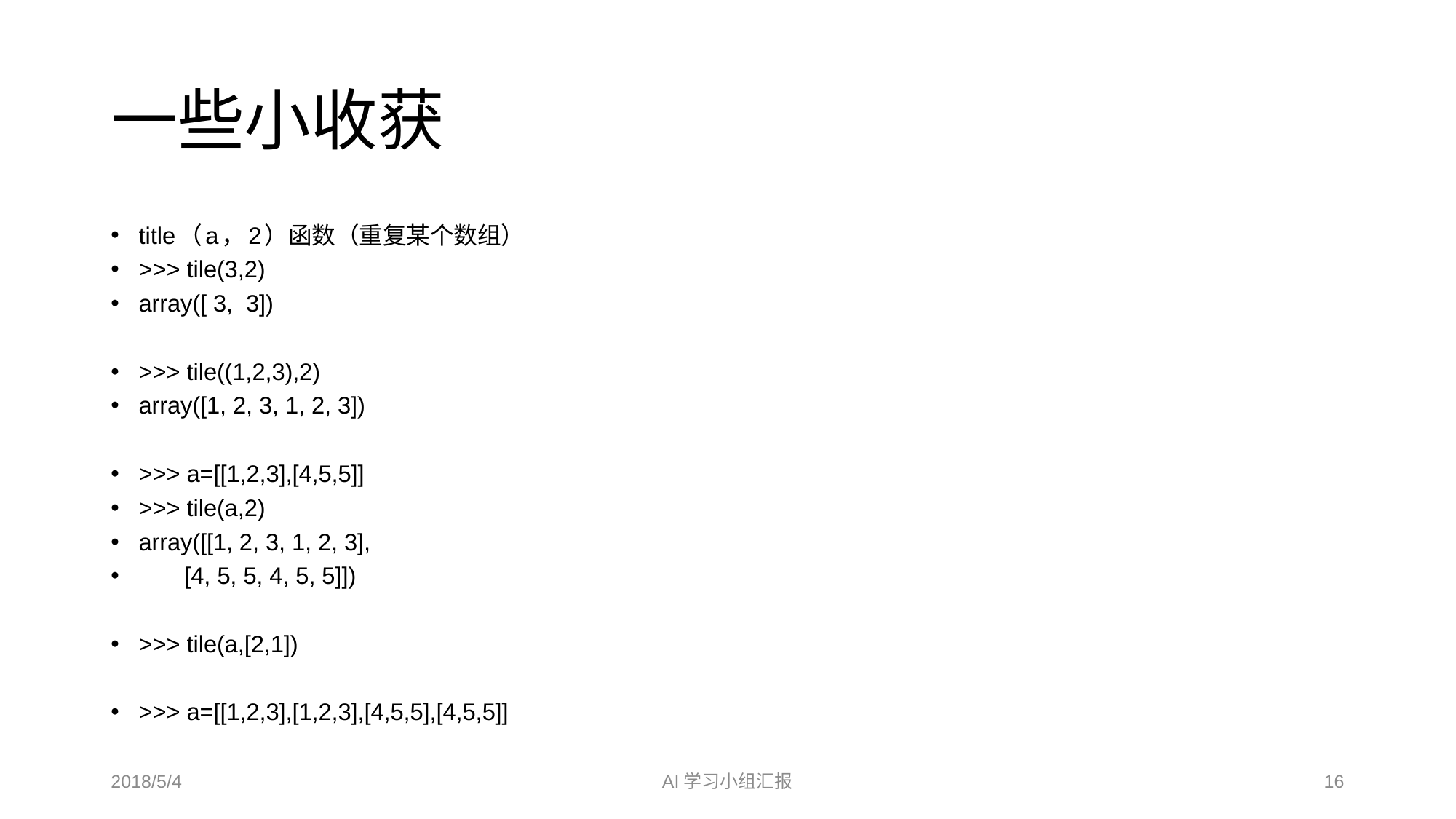

# 一些小收获
title（a，2）函数（重复某个数组）
>>> tile(3,2)
array([ 3,  3])

>>> tile((1,2,3),2)
array([1, 2, 3, 1, 2, 3])

>>> a=[[1,2,3],[4,5,5]]
>>> tile(a,2)
array([[1, 2, 3, 1, 2, 3],
       [4, 5, 5, 4, 5, 5]])

>>> tile(a,[2,1])

>>> a=[[1,2,3],[1,2,3],[4,5,5],[4,5,5]]

2018/5/4
AI学习小组汇报
16